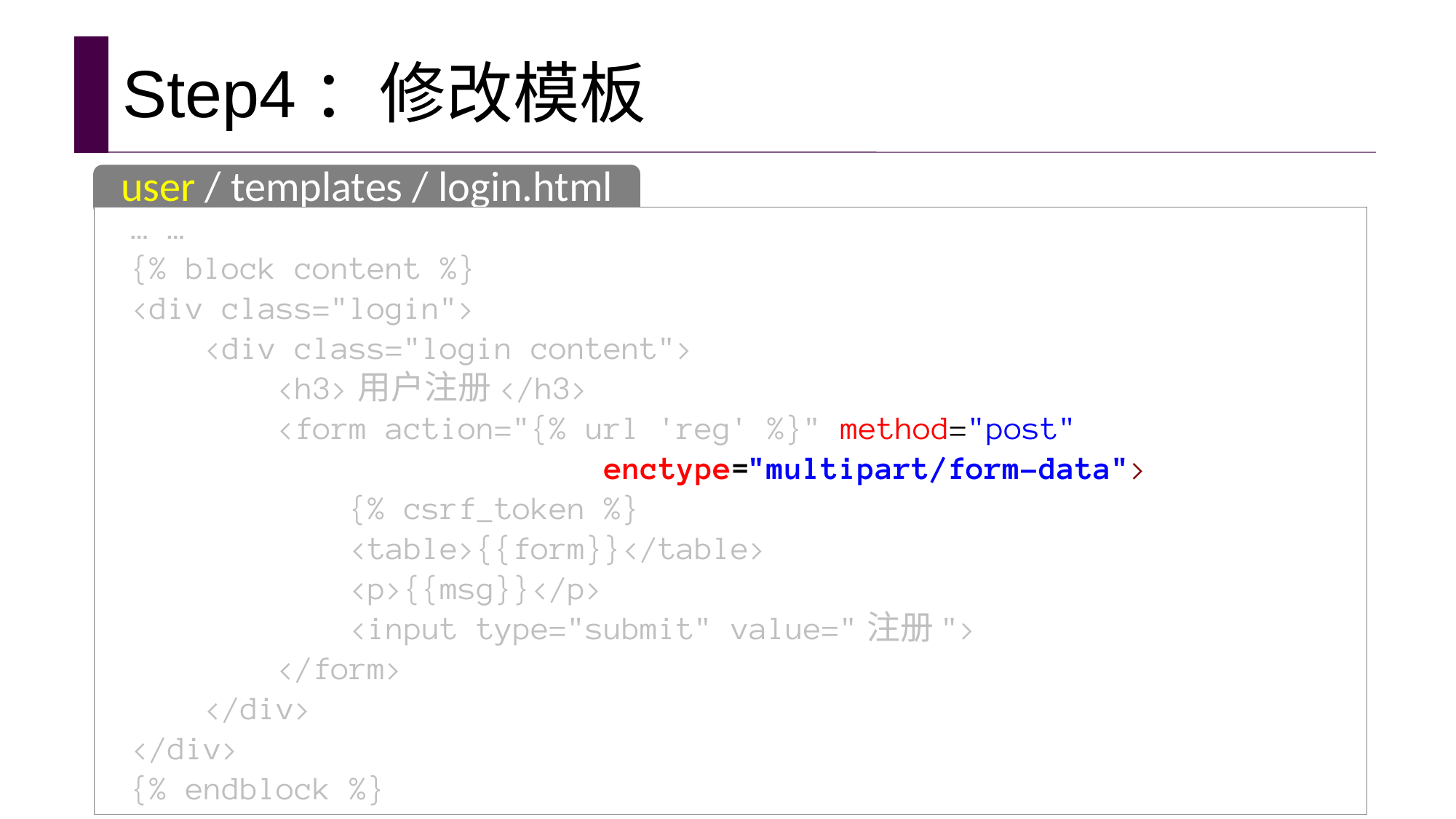

# Step4：修改模板
user / templates / login.html

… …
{% block content %}
<div class="login">
    <div class="login content">
        <h3>用户注册</h3>
        <form action="{% url 'reg' %}" method="post"
				  enctype="multipart/form-data">
            {% csrf_token %}
            <table>{{form}}</table>
            <p>{{msg}}</p>
            <input type="submit" value="注册">
        </form>
    </div>
</div>
{% endblock %}